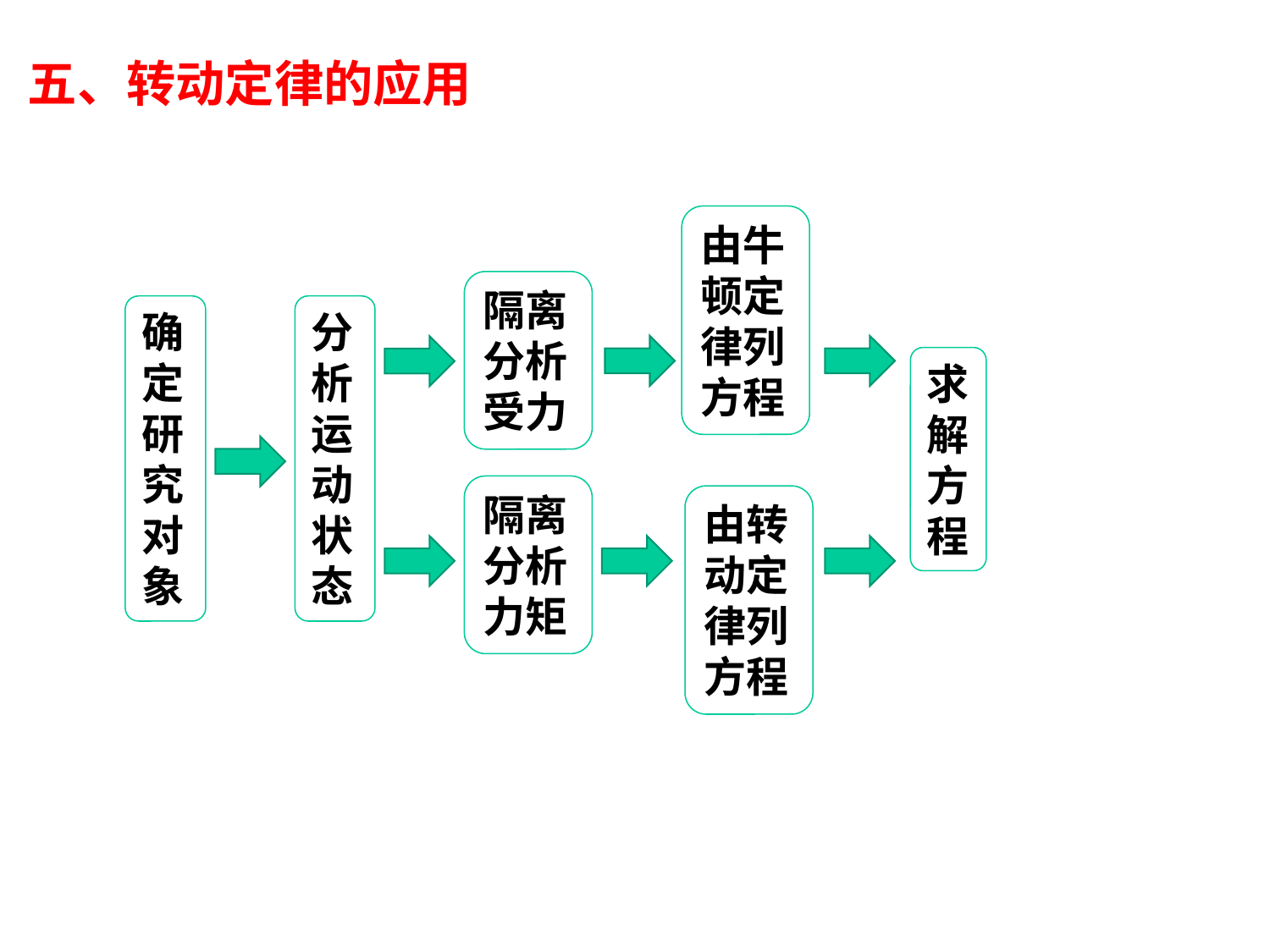

五、转动定律的应用
由牛顿定律列方程
隔离分析
受力
确定研究对象
分析运动状态

求解方程

隔离分析力矩
由转动定律列方程